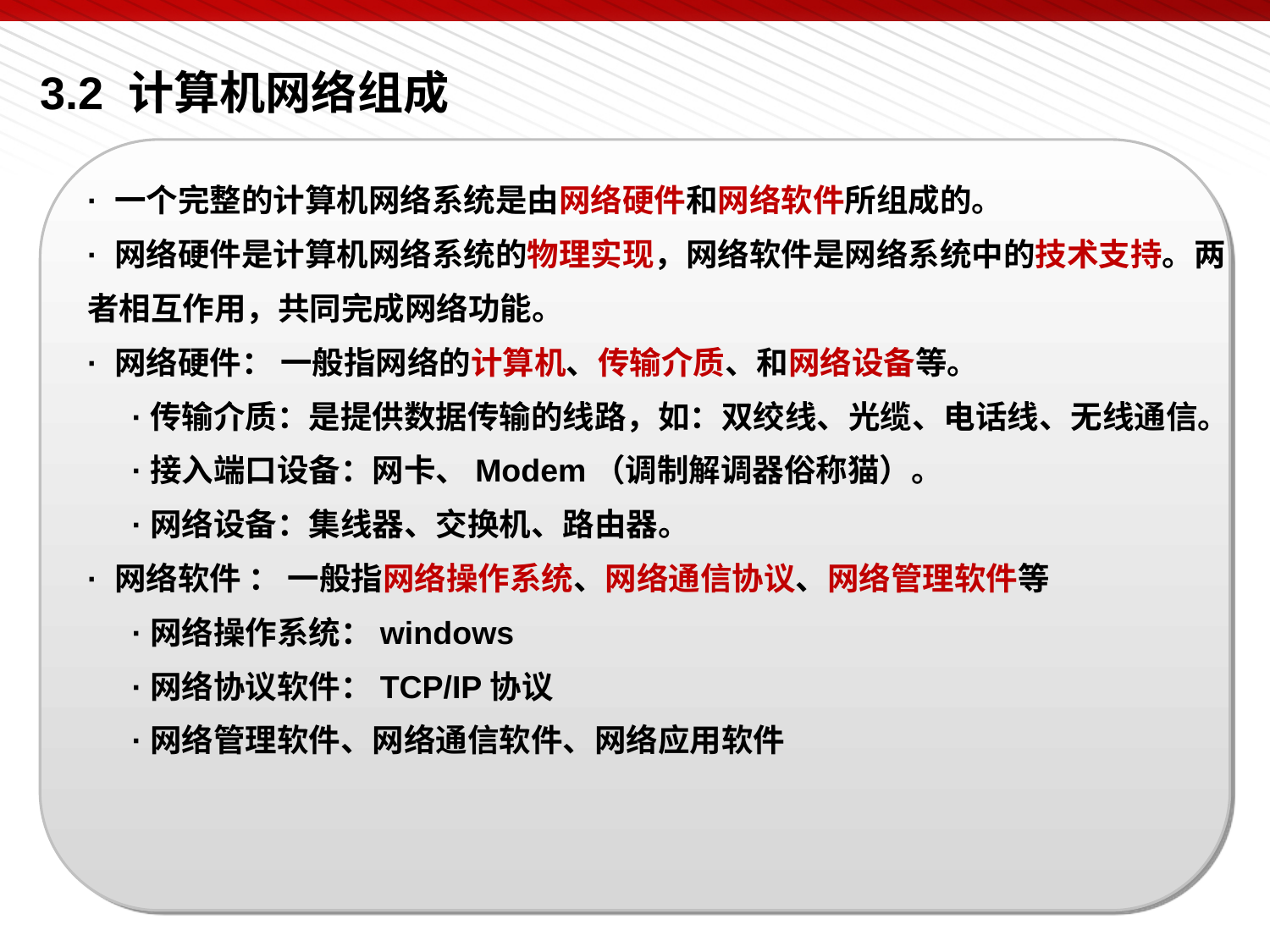

# 3.2 计算机网络组成
· 一个完整的计算机网络系统是由网络硬件和网络软件所组成的。
· 网络硬件是计算机网络系统的物理实现，网络软件是网络系统中的技术支持。两
者相互作用，共同完成网络功能。
· 网络硬件： 一般指网络的计算机、传输介质、和网络设备等。
     ·传输介质：是提供数据传输的线路，如：双绞线、光缆、电话线、无线通信。
     ·接入端口设备：网卡、Modem（调制解调器俗称猫）。
     ·网络设备：集线器、交换机、路由器。
· 网络软件 ： 一般指网络操作系统、网络通信协议、网络管理软件等
     ·网络操作系统：windows
     ·网络协议软件：TCP/IP协议
     ·网络管理软件、网络通信软件、网络应用软件